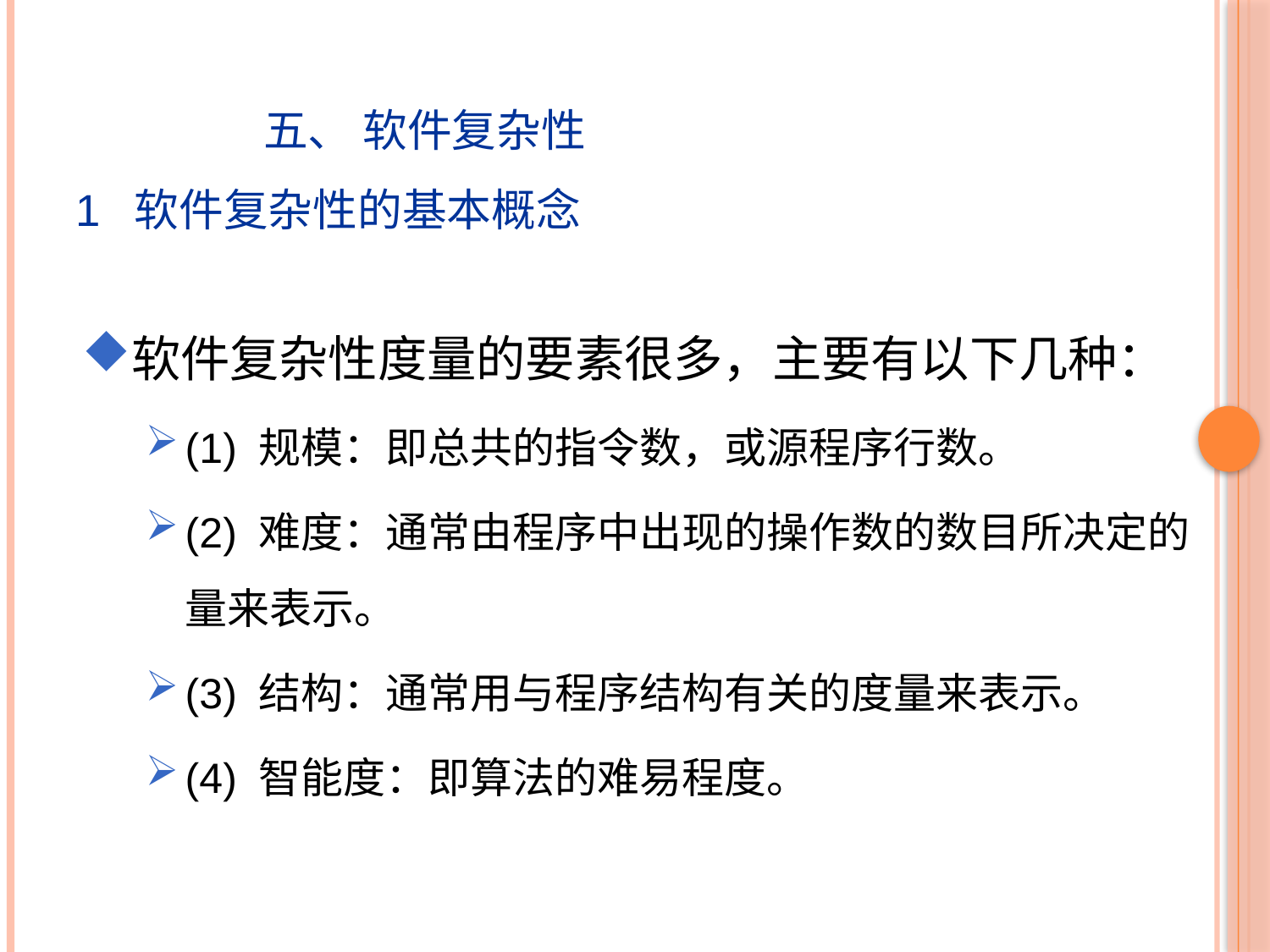

五、 软件复杂性
1  软件复杂性的基本概念
软件复杂性度量的要素很多，主要有以下几种：
(1) 规模：即总共的指令数，或源程序行数。
(2) 难度：通常由程序中出现的操作数的数目所决定的量来表示。
(3) 结构：通常用与程序结构有关的度量来表示。
(4) 智能度：即算法的难易程度。